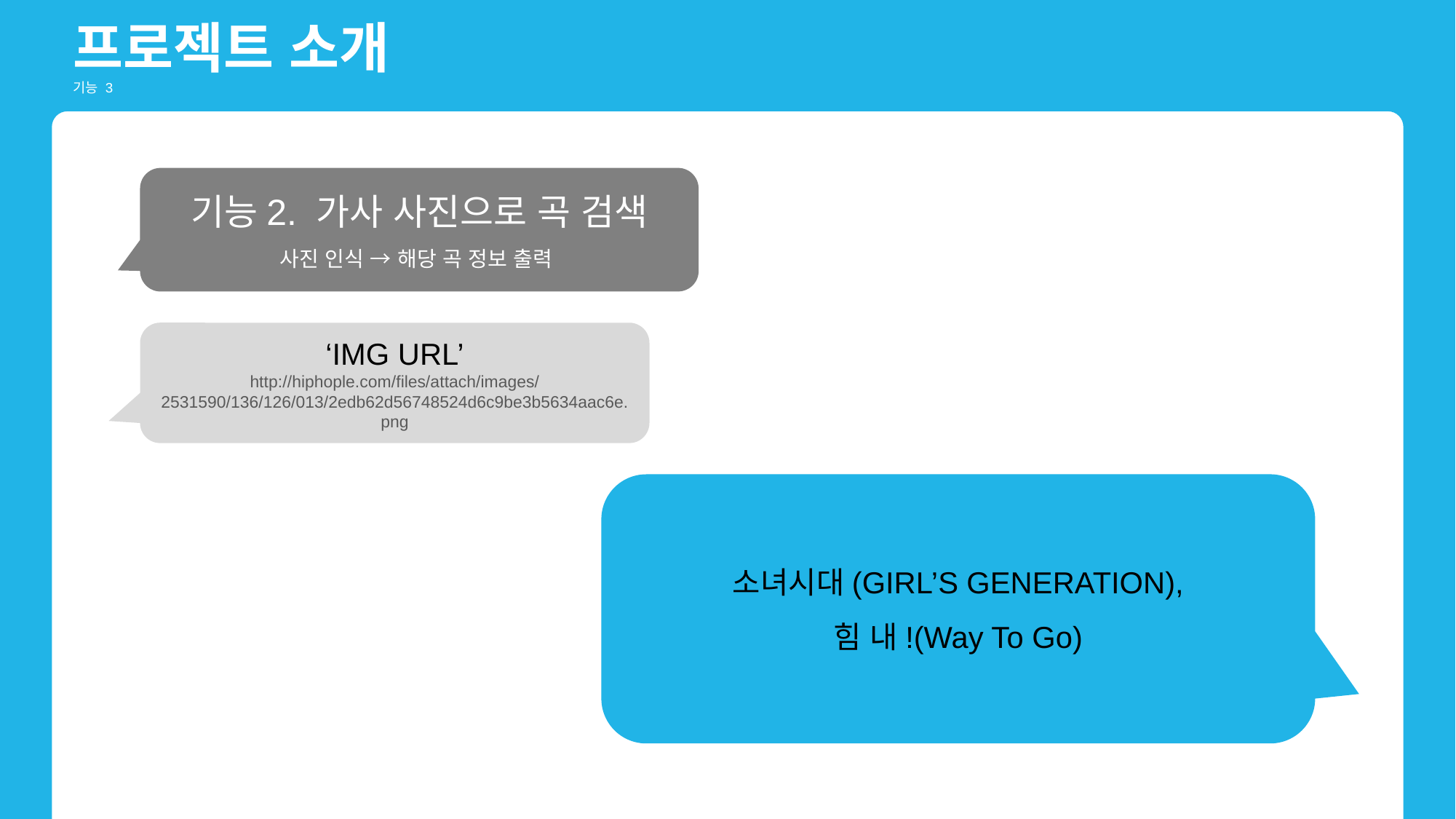

프로젝트 소개
기능 3
기능2. 가사 사진으로 곡 검색
사진 인식 → 해당 곡 정보 출력
‘IMG URL’
http://hiphople.com/files/attach/images/2531590/136/126/013/2edb62d56748524d6c9be3b5634aac6e.png
소녀시대(GIRL’S GENERATION),
힘 내!(Way To Go)